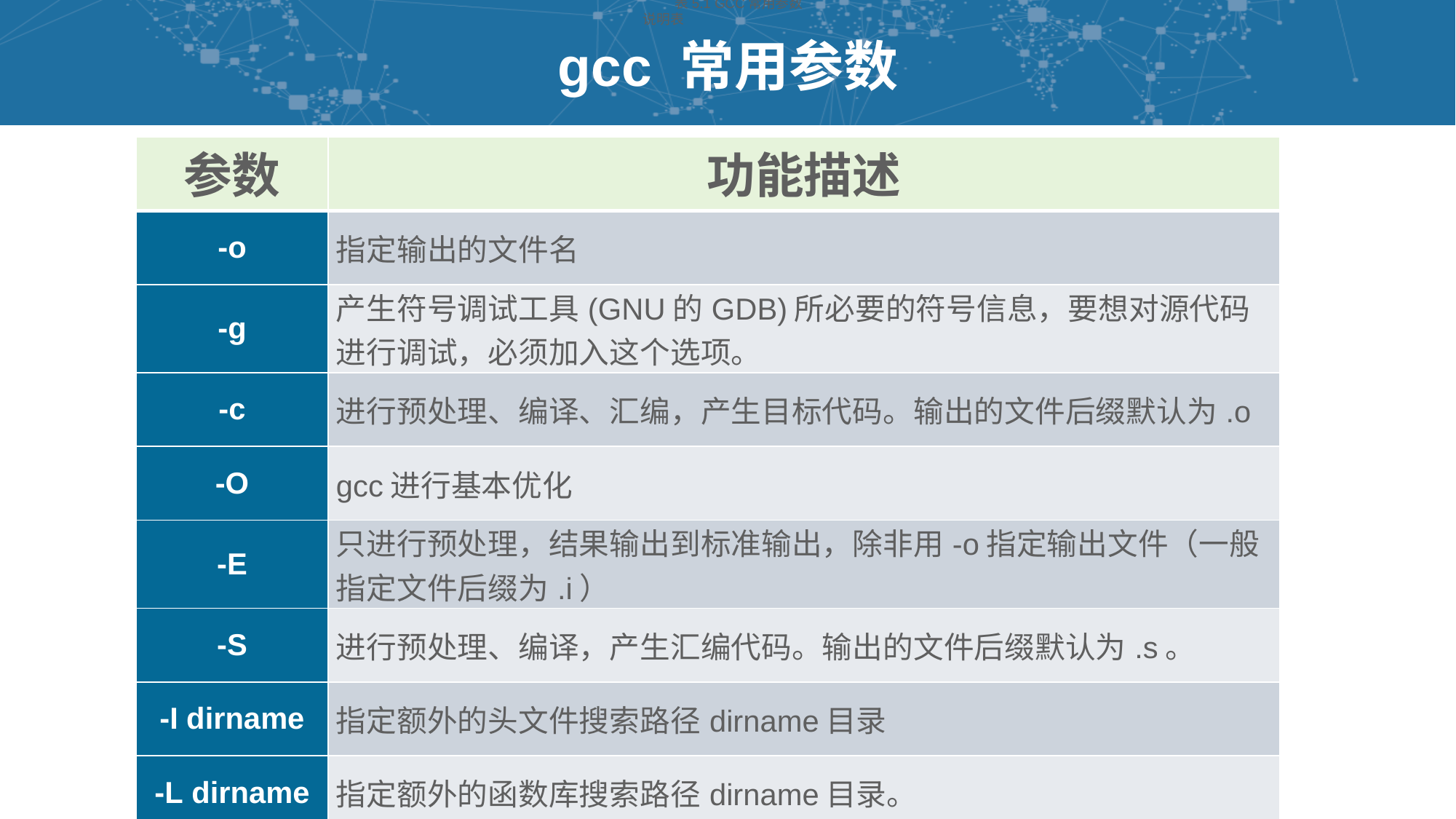

表5.1 GCC常用参数说明表

# gcc 常用参数
| 参数 | 功能描述 |
| --- | --- |
| -o | 指定输出的文件名 |
| -g | 产生符号调试工具(GNU的GDB)所必要的符号信息，要想对源代码进行调试，必须加入这个选项。 |
| -c | 进行预处理、编译、汇编，产生目标代码。输出的文件后缀默认为.o |
| -O | gcc进行基本优化 |
| -E | 只进行预处理，结果输出到标准输出，除非用-o指定输出文件（一般指定文件后缀为.i） |
| -S | 进行预处理、编译，产生汇编代码。输出的文件后缀默认为.s。 |
| -I dirname | 指定额外的头文件搜索路径dirname目录 |
| -L dirname | 指定额外的函数库搜索路径dirname目录。 |